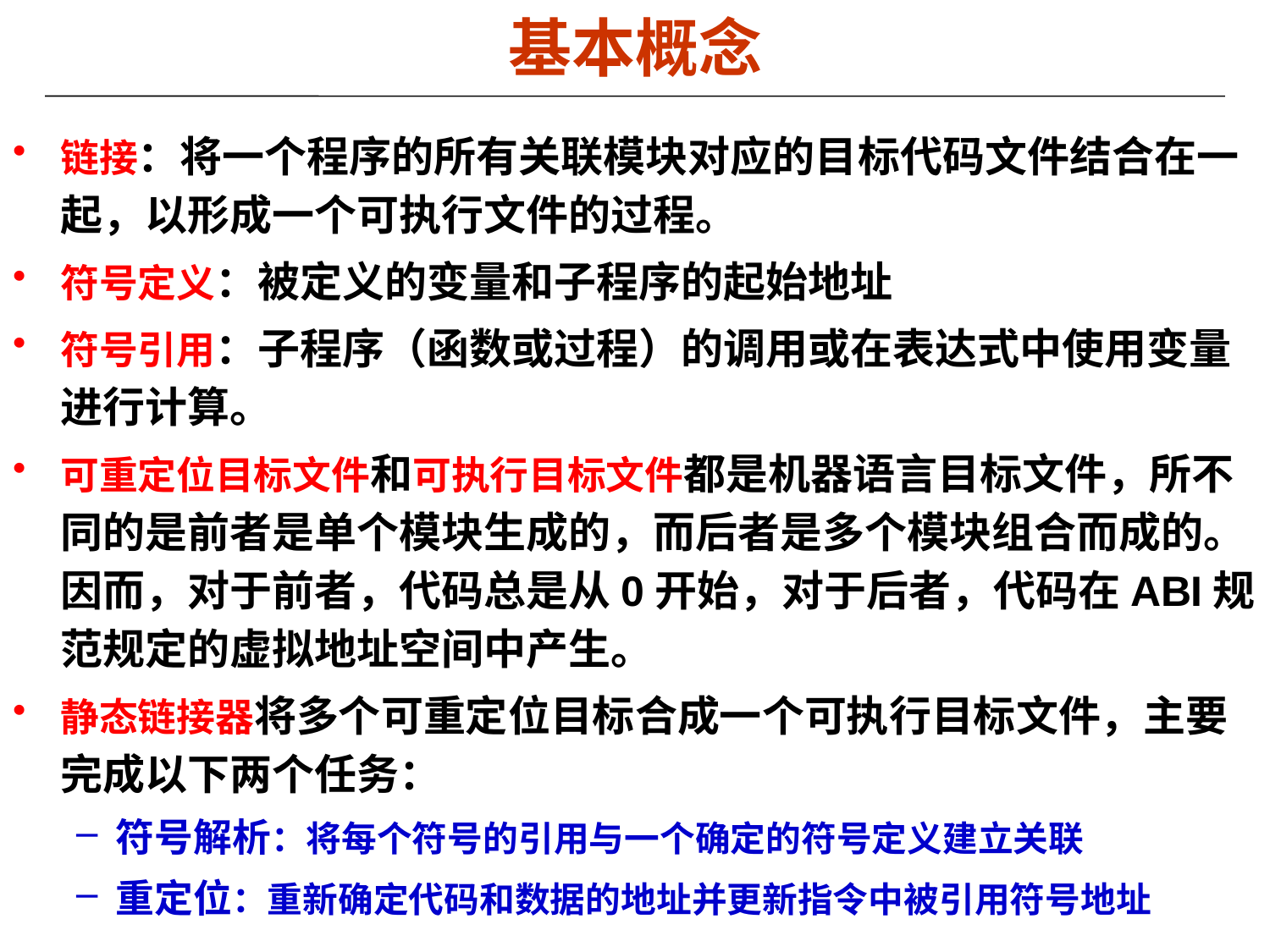

# 基本概念
链接：将一个程序的所有关联模块对应的目标代码文件结合在一起，以形成一个可执行文件的过程。
符号定义：被定义的变量和子程序的起始地址
符号引用：子程序（函数或过程）的调用或在表达式中使用变量进行计算。
可重定位目标文件和可执行目标文件都是机器语言目标文件，所不同的是前者是单个模块生成的，而后者是多个模块组合而成的。因而，对于前者，代码总是从0开始，对于后者，代码在ABI规范规定的虚拟地址空间中产生。
静态链接器将多个可重定位目标合成一个可执行目标文件，主要完成以下两个任务：
符号解析：将每个符号的引用与一个确定的符号定义建立关联
重定位：重新确定代码和数据的地址并更新指令中被引用符号地址